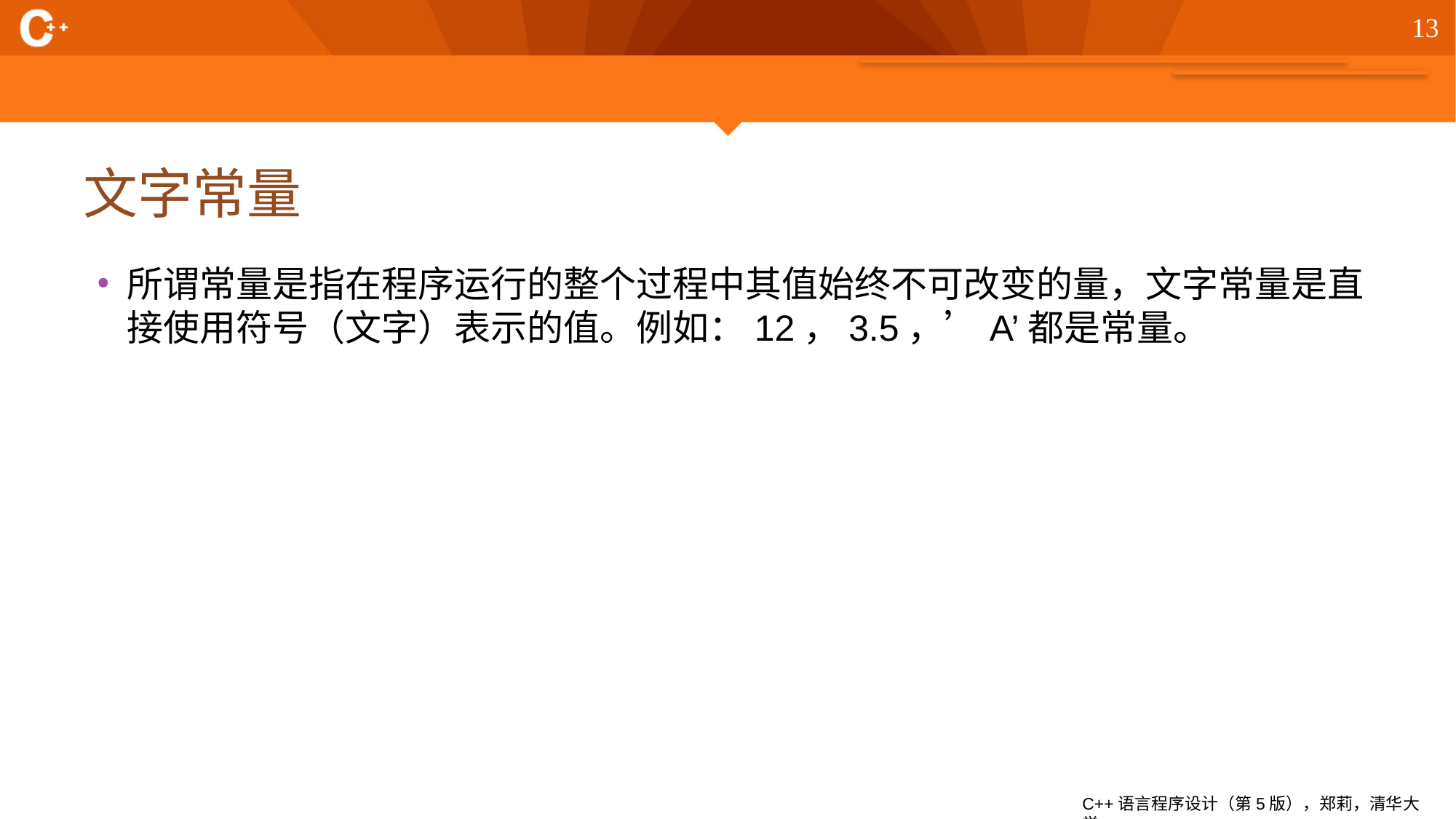

13
# 文字常量
所谓常量是指在程序运行的整个过程中其值始终不可改变的量，文字常量是直接使用符号（文字）表示的值。例如：12，3.5，’A’都是常量。